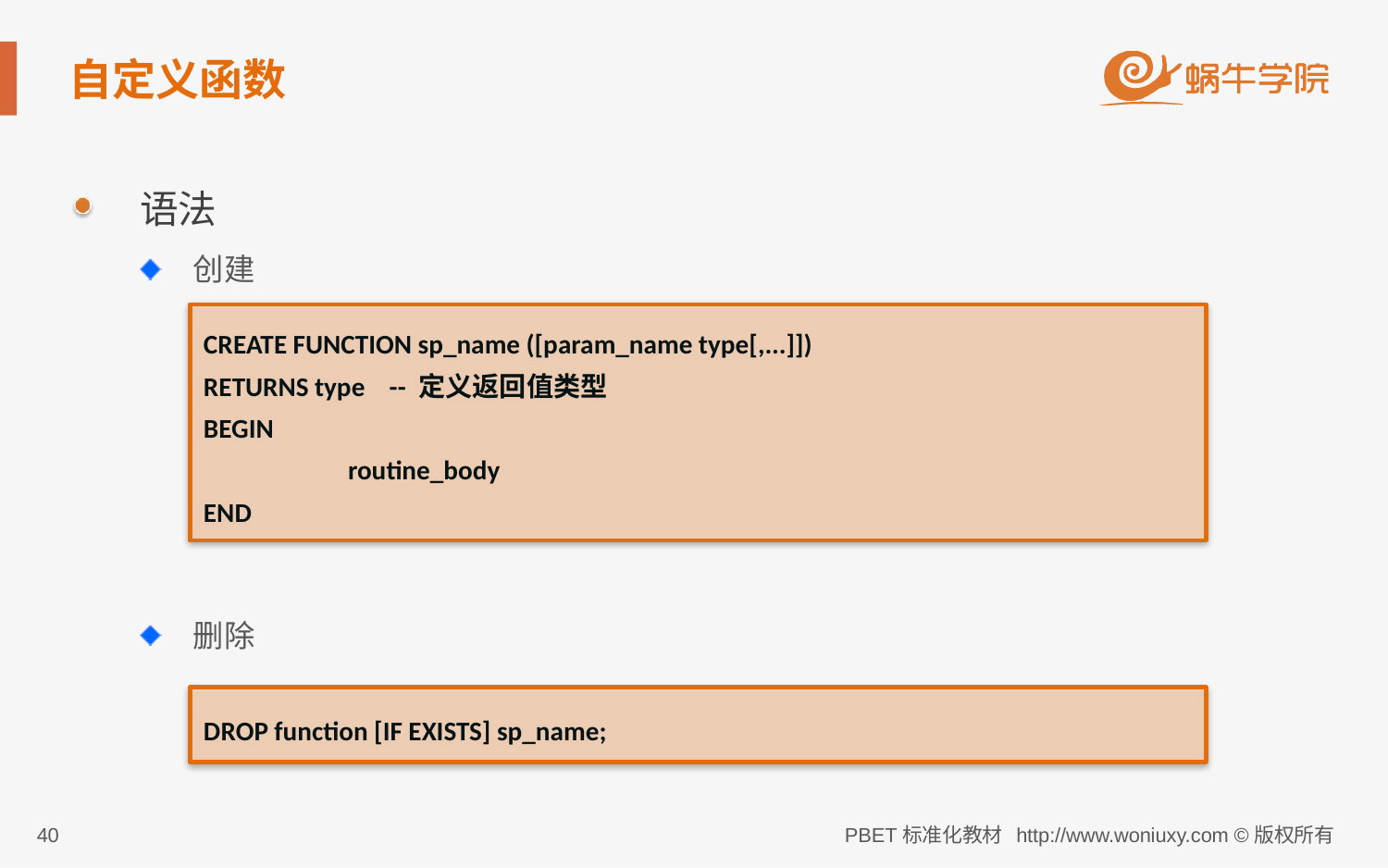

# 自定义函数
语法
创建

删除

CREATE FUNCTION sp_name ([param_name type[,...]])
RETURNS type    -- 定义返回值类型
BEGIN
                        routine_body
END
DROP function [IF EXISTS] sp_name;